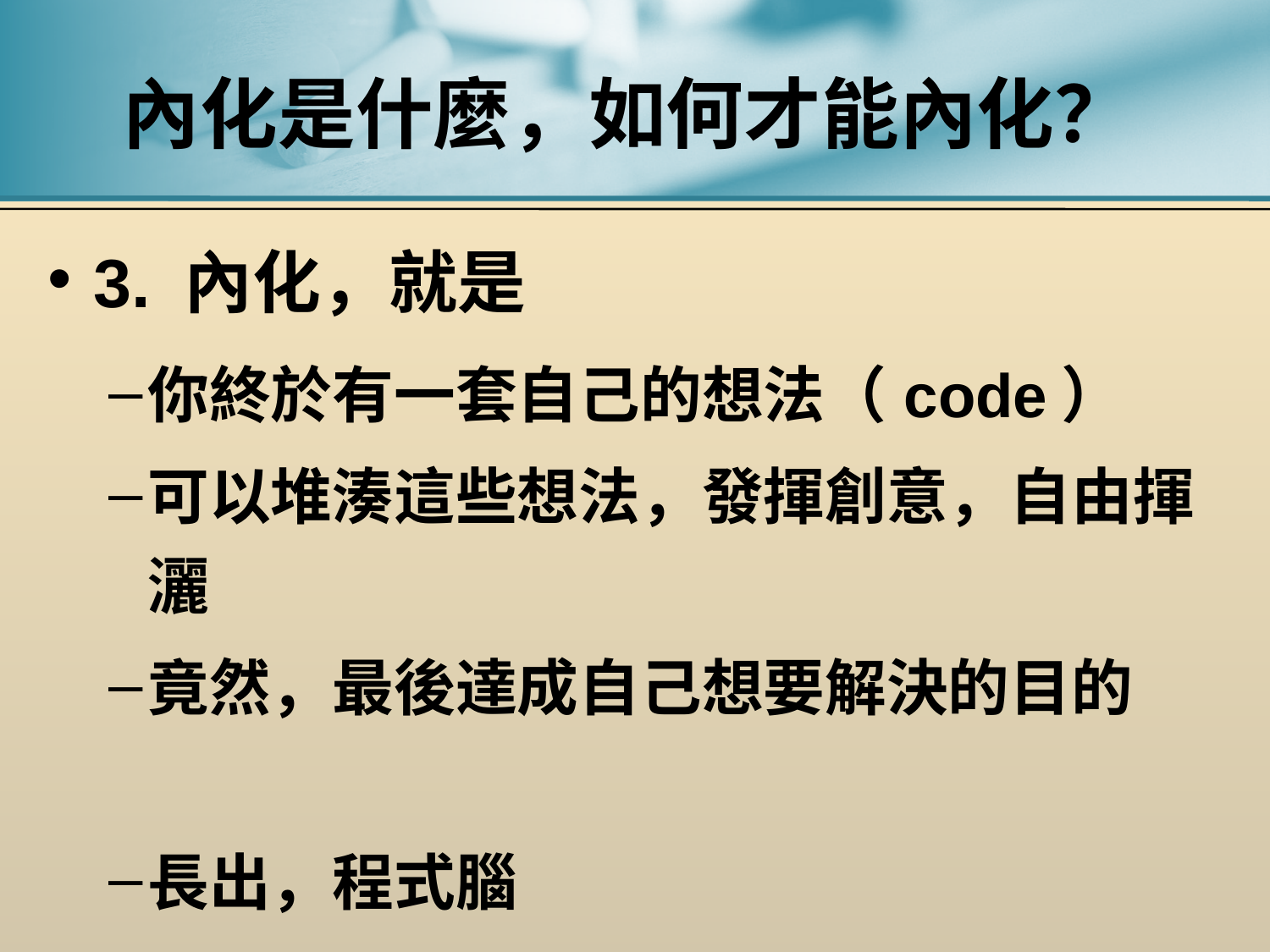

# 內化是什麼，如何才能內化？
3. 內化，就是
你終於有一套自己的想法（code）
可以堆湊這些想法，發揮創意，自由揮灑
竟然，最後達成自己想要解決的目的

長出，程式腦